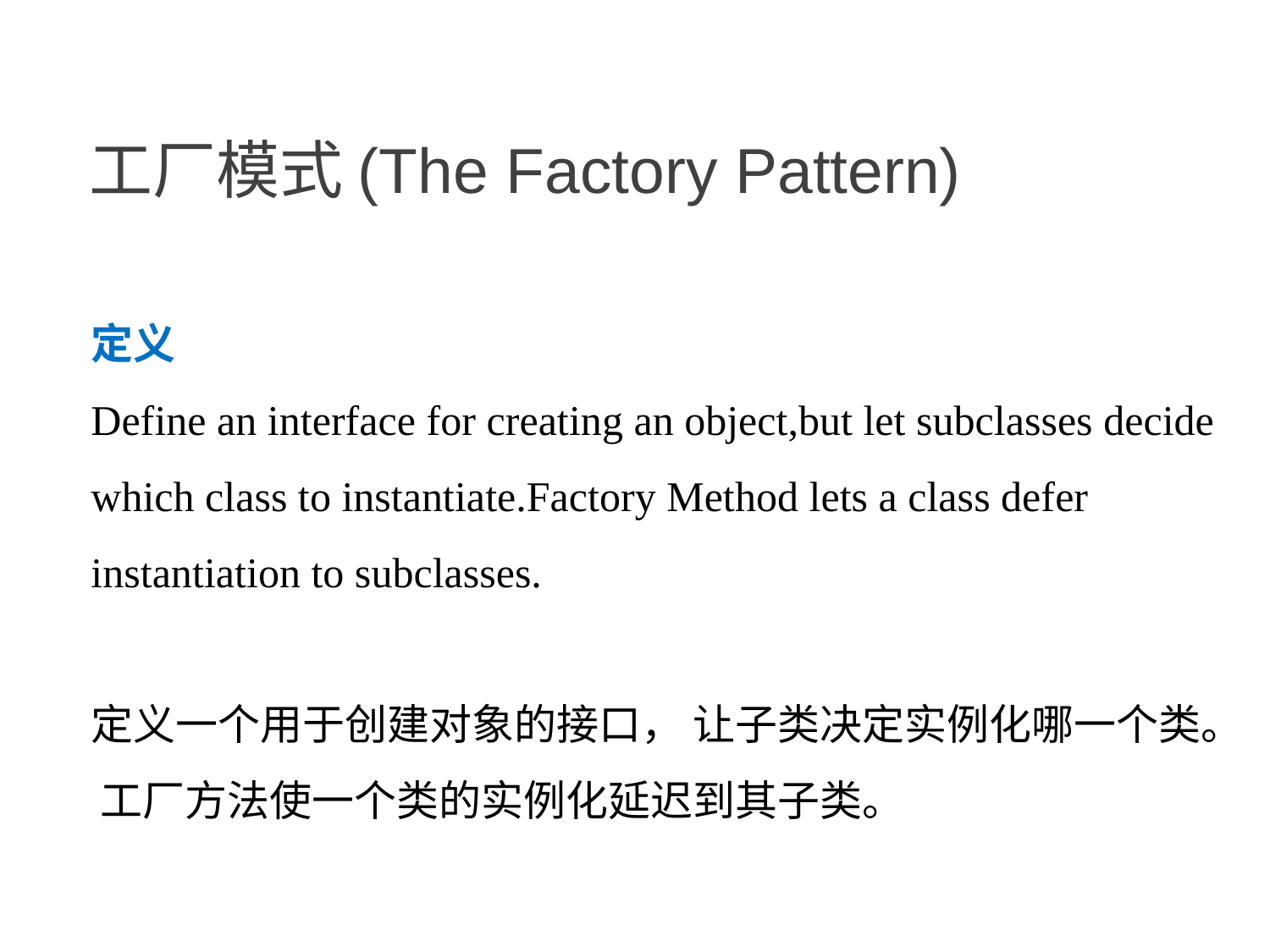

工厂模式(The Factory Pattern)
定义
Define an interface for creating an object,but let subclasses decide which class to instantiate.Factory Method lets a class defer instantiation to subclasses.

定义一个用于创建对象的接口， 让子类决定实例化哪一个类。 工厂方法使一个类的实例化延迟到其子类。